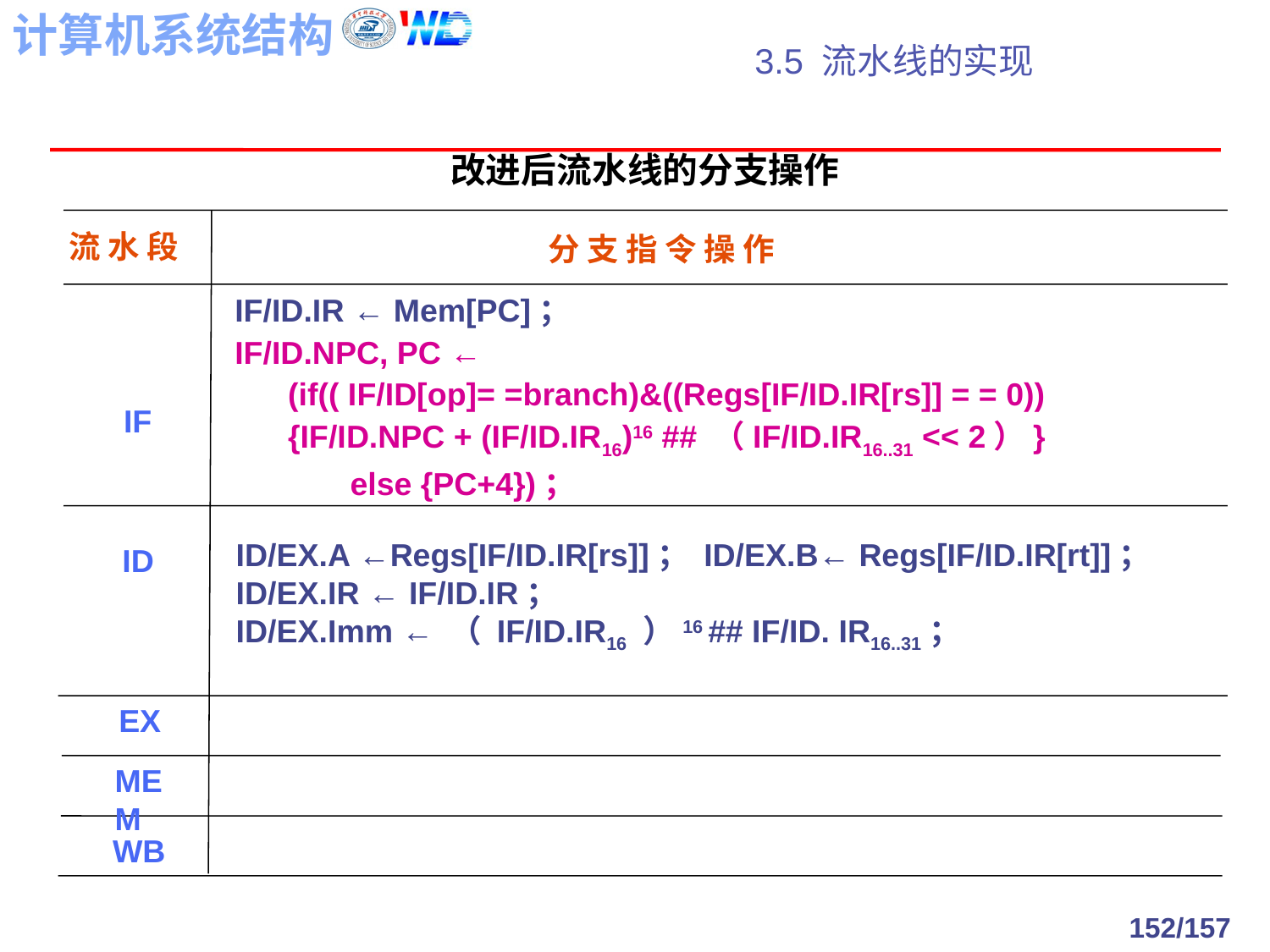

# 3.5 流水线的实现
改进后流水线的分支操作

流 水 段
分 支 指 令 操 作

IF/ID.IR ← Mem[PC]；
IF/ID.NPC, PC ←
      (if(( IF/ID[op]= =branch)&((Regs[IF/ID.IR[rs]] = = 0))
      {IF/ID.NPC + (IF/ID.IR16)16 ## （IF/ID.IR16..31 << 2）}
             else {PC+4})；
IF

ID/EX.A ←Regs[IF/ID.IR[rs]]； ID/EX.B← Regs[IF/ID.IR[rt]]；
ID/EX.IR ← IF/ID.IR；
ID/EX.Imm ← （ IF/ID.IR16 ）16 ## IF/ID. IR16..31；
ID
EX

MEM

WB